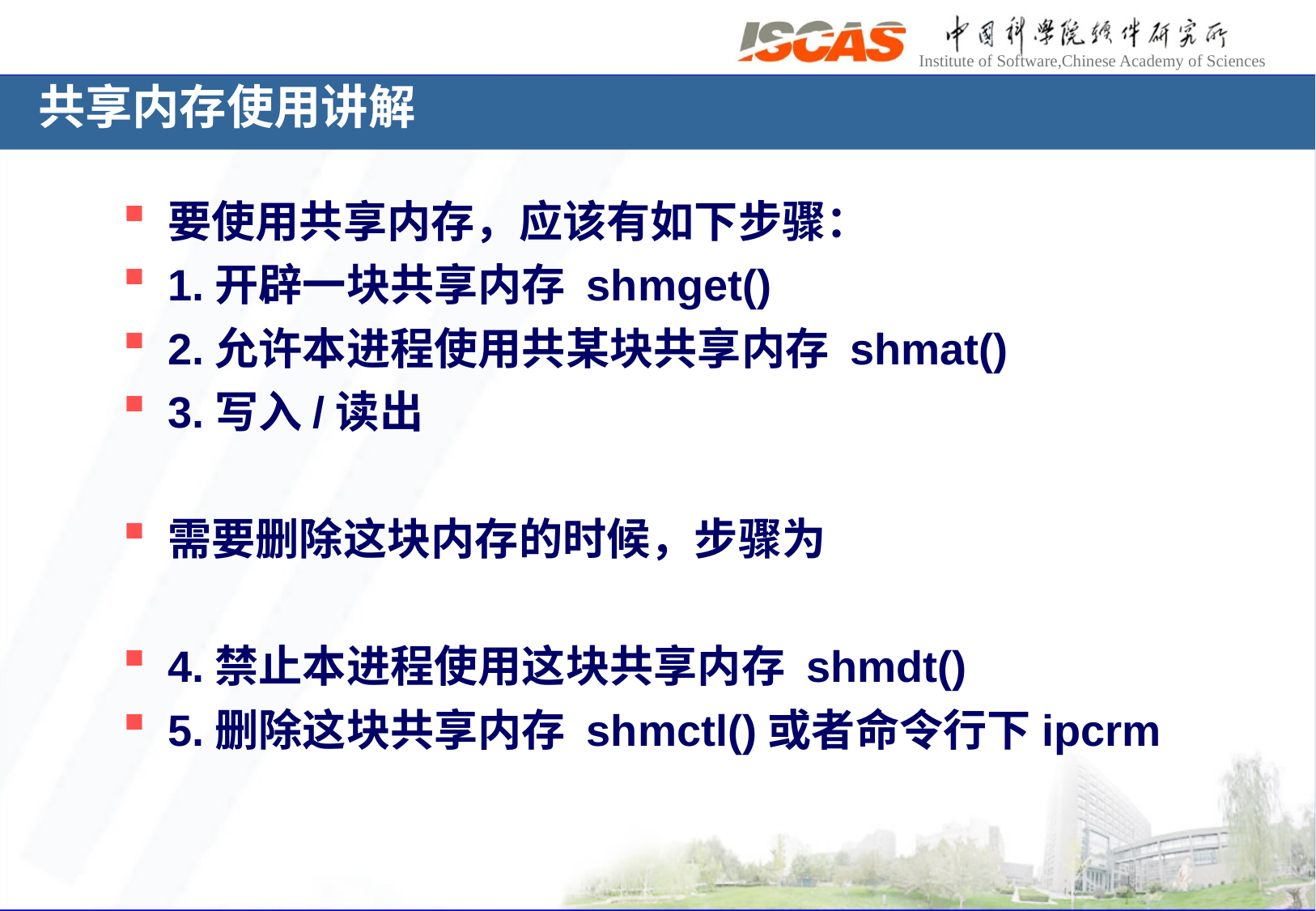

共享内存使用讲解
要使用共享内存，应该有如下步骤：
1.开辟一块共享内存 shmget()
2.允许本进程使用共某块共享内存 shmat()
3.写入/读出

需要删除这块内存的时候，步骤为

4.禁止本进程使用这块共享内存 shmdt()
5.删除这块共享内存 shmctl()或者命令行下ipcrm